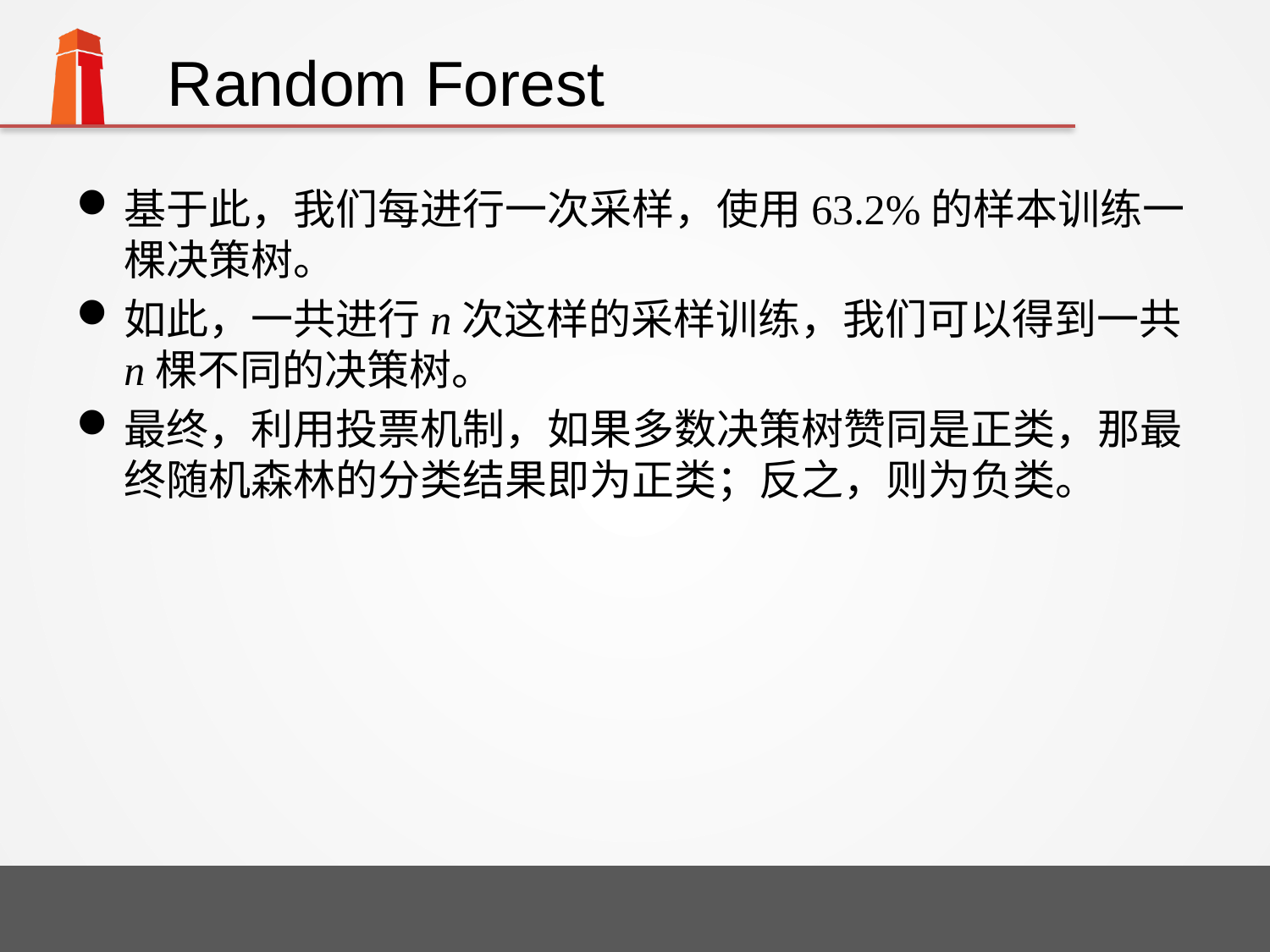

# Random Forest
基于此，我们每进行一次采样，使用63.2%的样本训练一棵决策树。
如此，一共进行n次这样的采样训练，我们可以得到一共n棵不同的决策树。
最终，利用投票机制，如果多数决策树赞同是正类，那最终随机森林的分类结果即为正类；反之，则为负类。